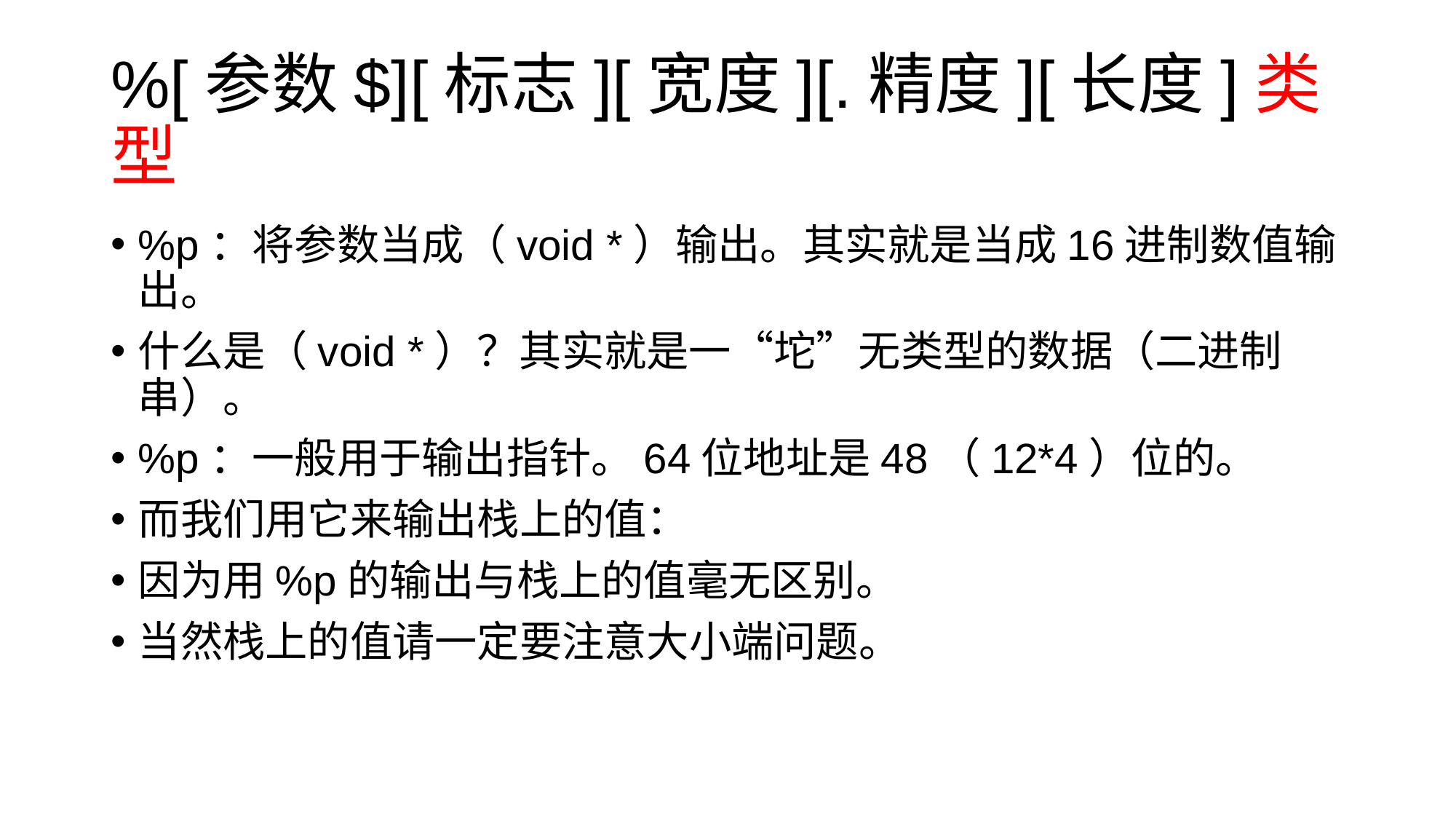

# %[参数$][标志][宽度][.精度][长度]类型
%p：将参数当成（void *）输出。其实就是当成16进制数值输出。
什么是（void *）？其实就是一“坨”无类型的数据（二进制串）。
%p：一般用于输出指针。64位地址是48（12*4）位的。
而我们用它来输出栈上的值：
因为用%p的输出与栈上的值毫无区别。
当然栈上的值请一定要注意大小端问题。